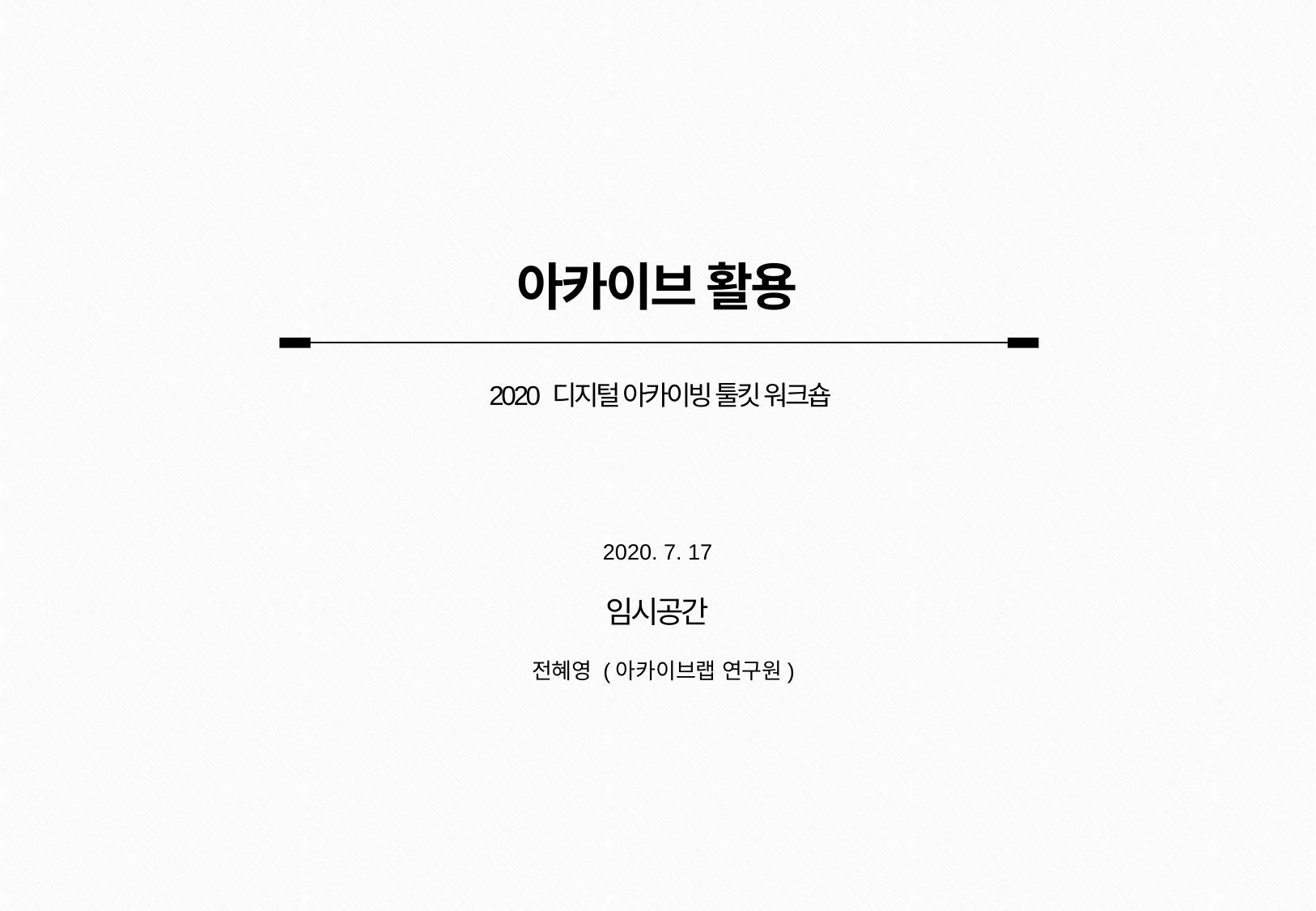

아카이브 활용

2020 디지털 아카이빙 툴킷 워크숍
2020. 7. 17

임시공간

 전혜영 (아카이브랩 연구원)